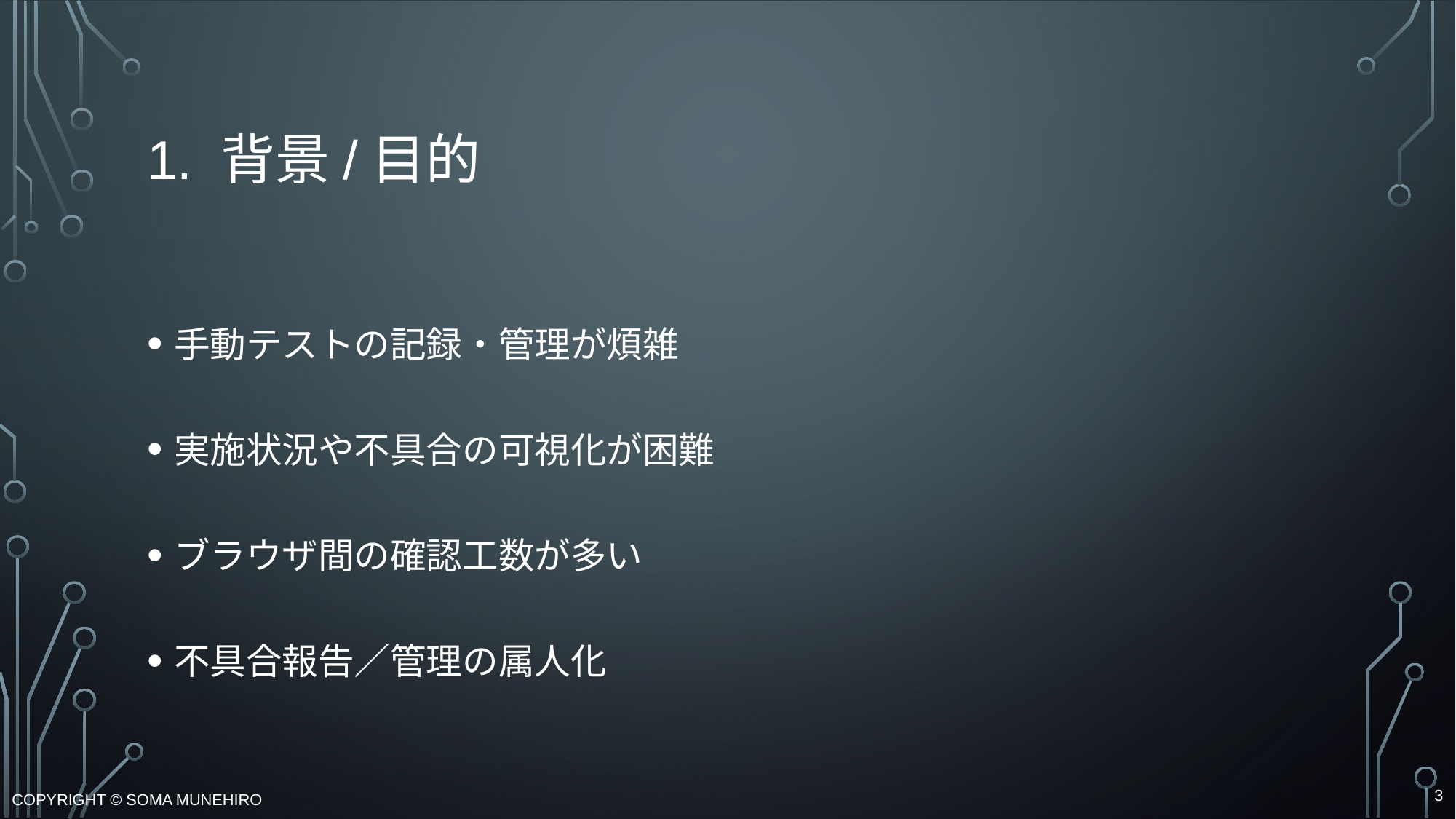

# 1. 背景/目的
手動テストの記録・管理が煩雑
実施状況や不具合の可視化が困難
ブラウザ間の確認工数が多い
不具合報告／管理の属人化
3
Copyright © Soma Munehiro